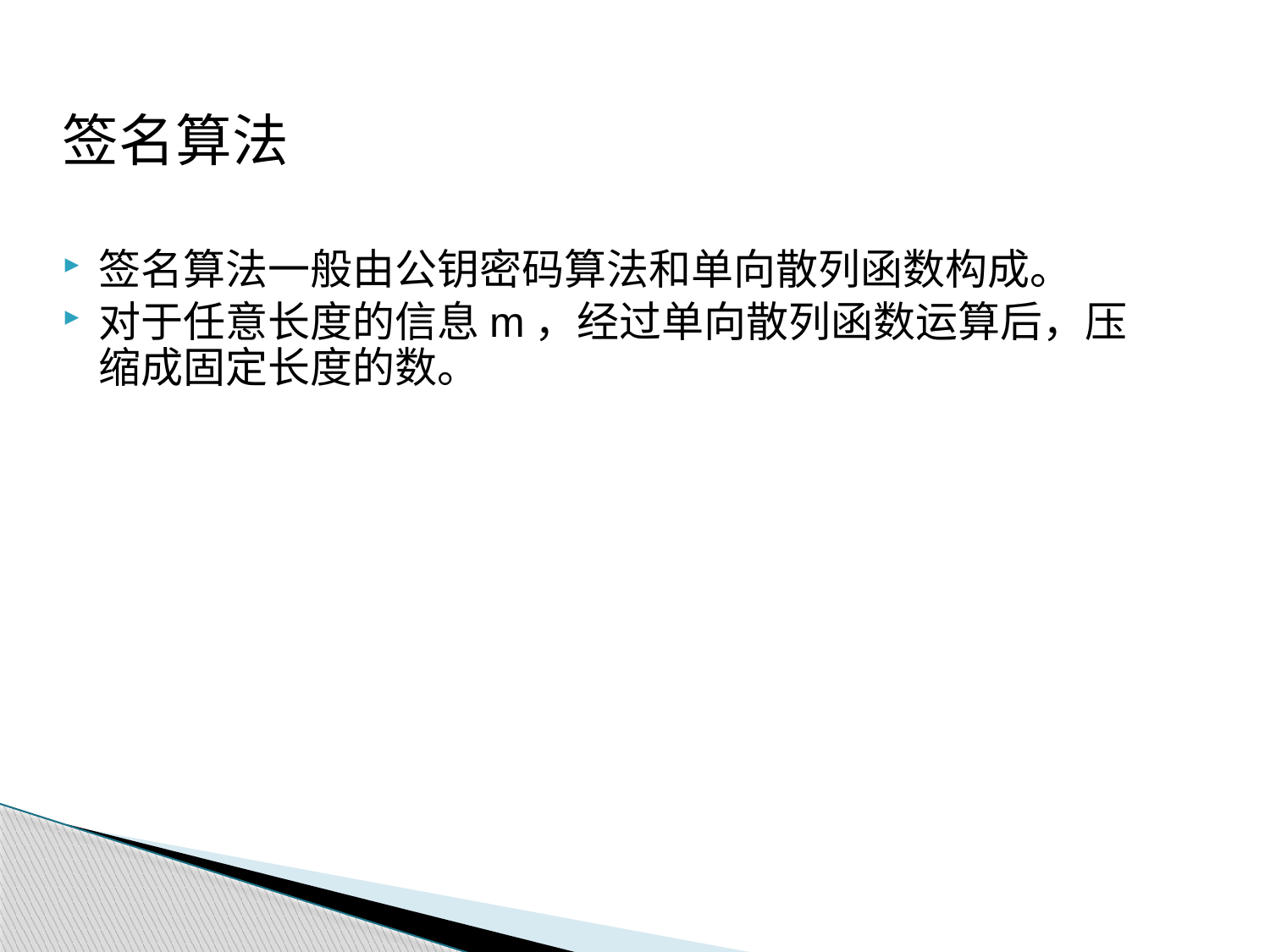

签名算法

签名算法一般由公钥密码算法和单向散列函数构成。
对于任意长度的信息m，经过单向散列函数运算后，压缩成固定长度的数。